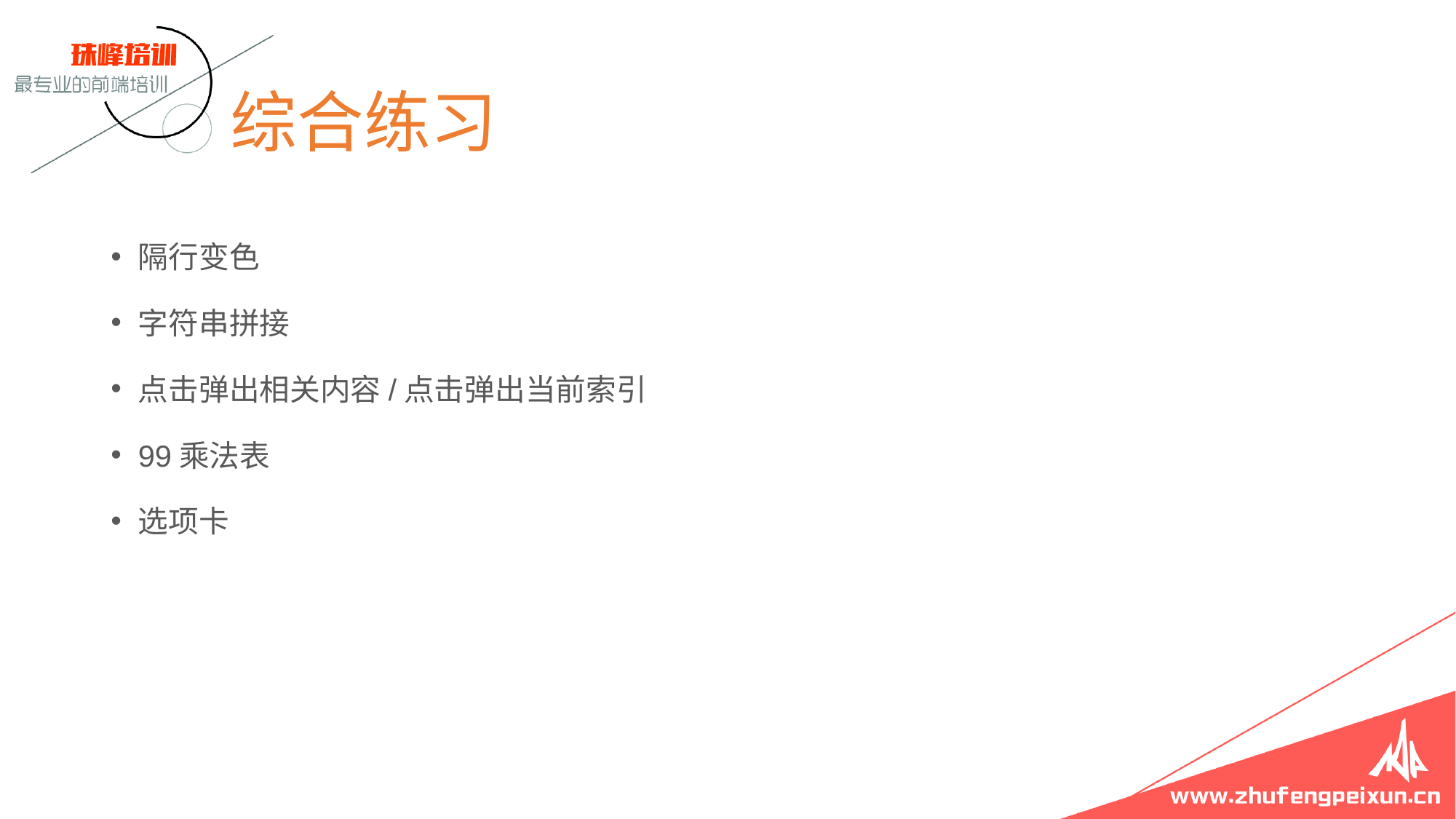

# 综合练习
隔行变色
字符串拼接
点击弹出相关内容/点击弹出当前索引
99乘法表
选项卡